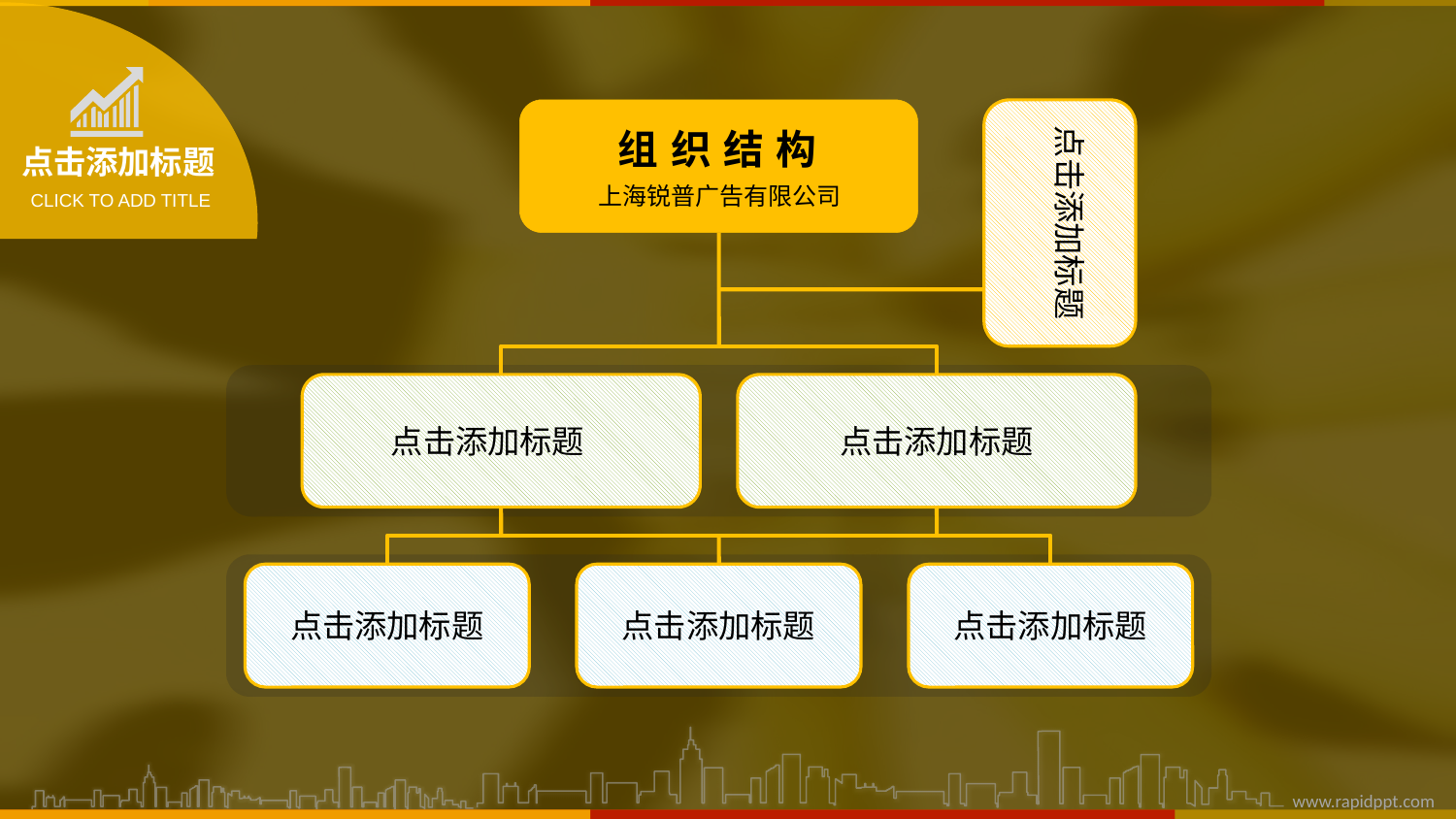

点击添加标题
CLICK TO ADD TITLE

组织结构
上海锐普广告有限公司

点击添加标题

点击添加标题

点击添加标题

点击添加标题

点击添加标题

点击添加标题